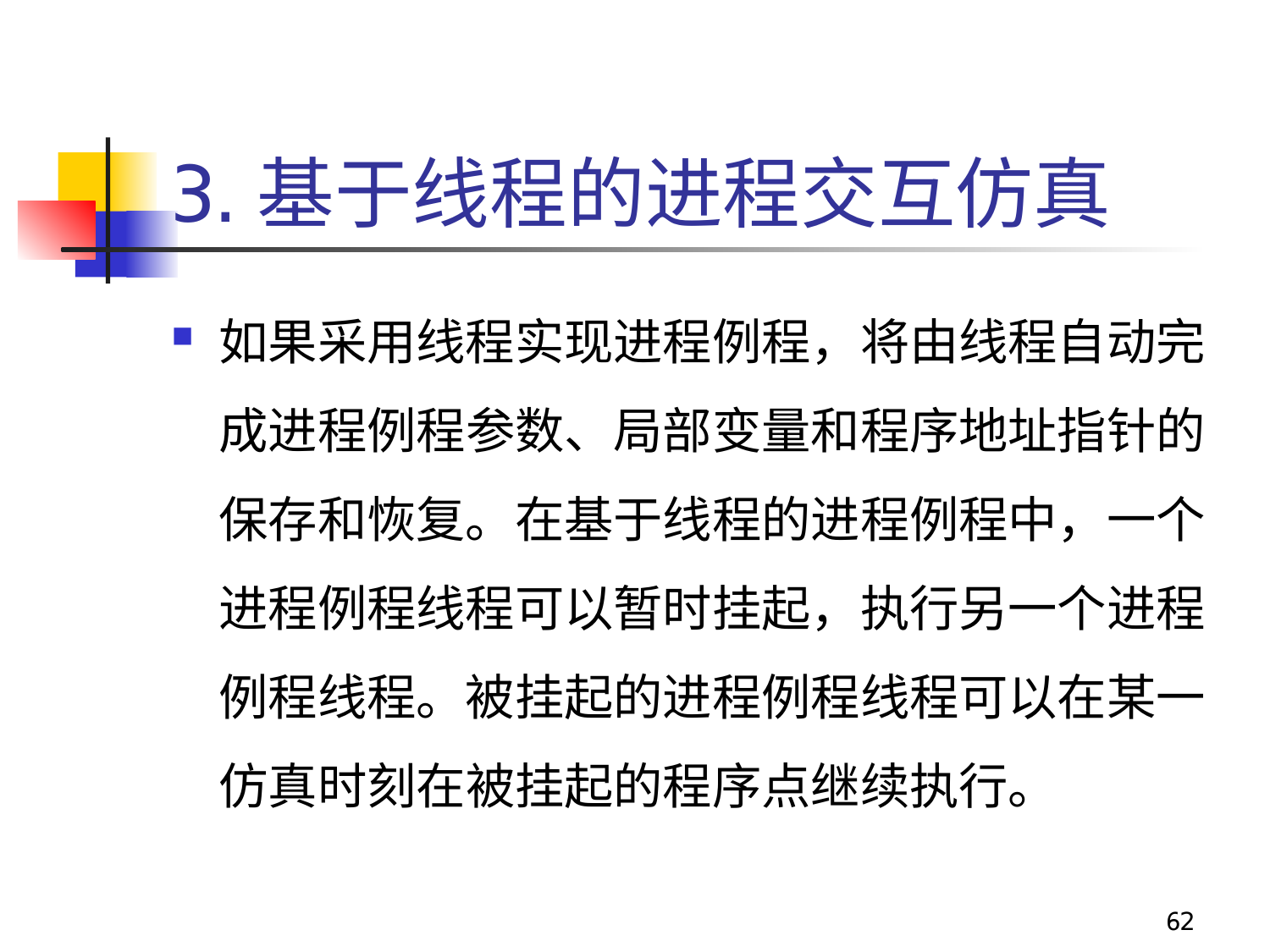

# 3.基于线程的进程交互仿真
如果采用线程实现进程例程，将由线程自动完成进程例程参数、局部变量和程序地址指针的保存和恢复。在基于线程的进程例程中，一个进程例程线程可以暂时挂起，执行另一个进程例程线程。被挂起的进程例程线程可以在某一仿真时刻在被挂起的程序点继续执行。
62